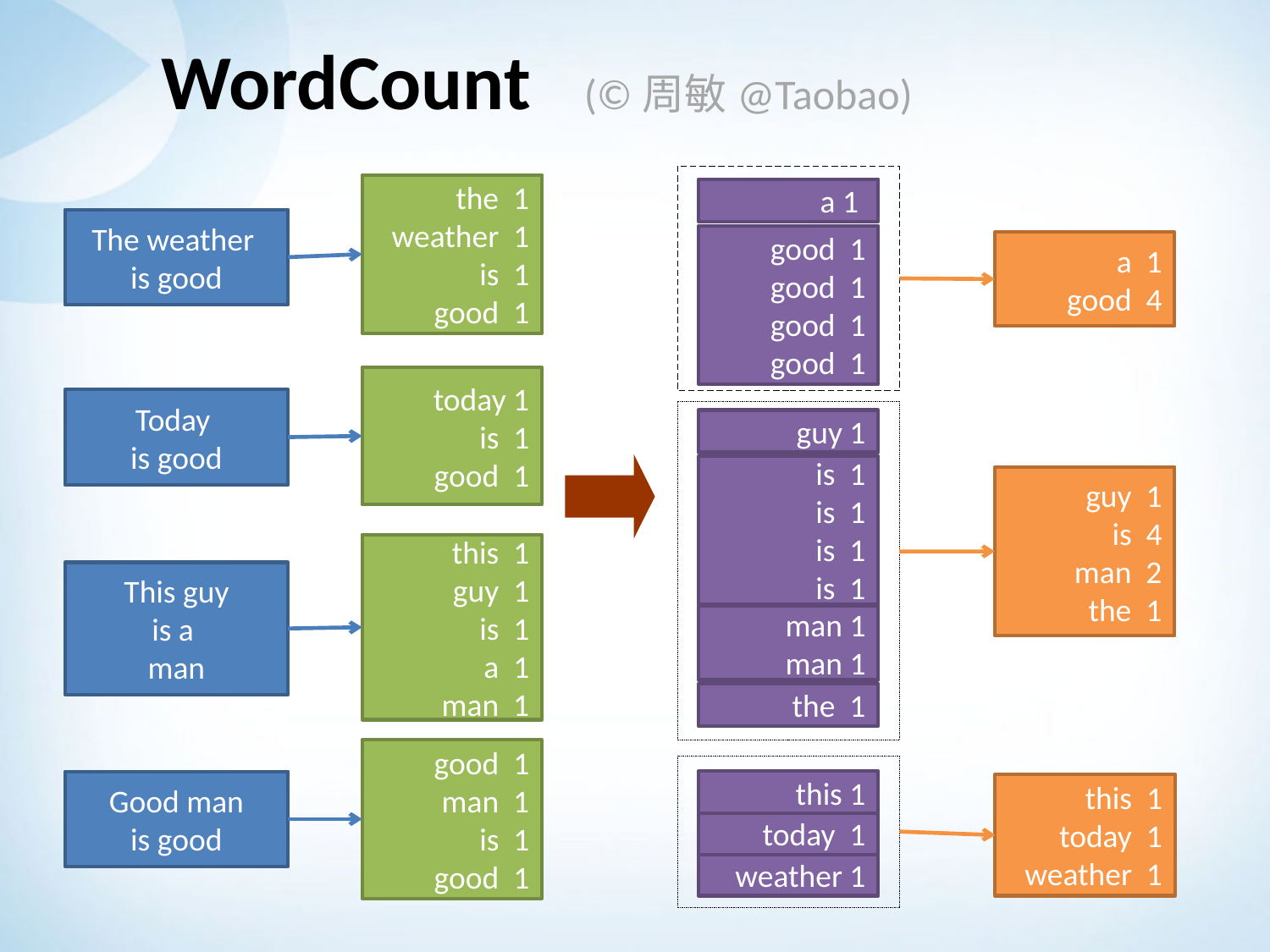

# WordCount   (©周敏@Taobao)

the  1
weather  1
is  1
good  1
a 1
The weather
is good
good  1
good  1
good  1
good  1
a  1
good  4
today 1
is  1
good  1
Today
is good

guy 1

is  1
is  1
is  1
is  1
guy  1
is  4
man  2
the  1
this  1
guy  1
is  1
a  1
man  1
This guy
is a
man
man 1
man 1
the  1
good  1
man  1
is  1
good  1

this 1
Good man
is good
this  1
today  1
weather  1
today  1
weather 1